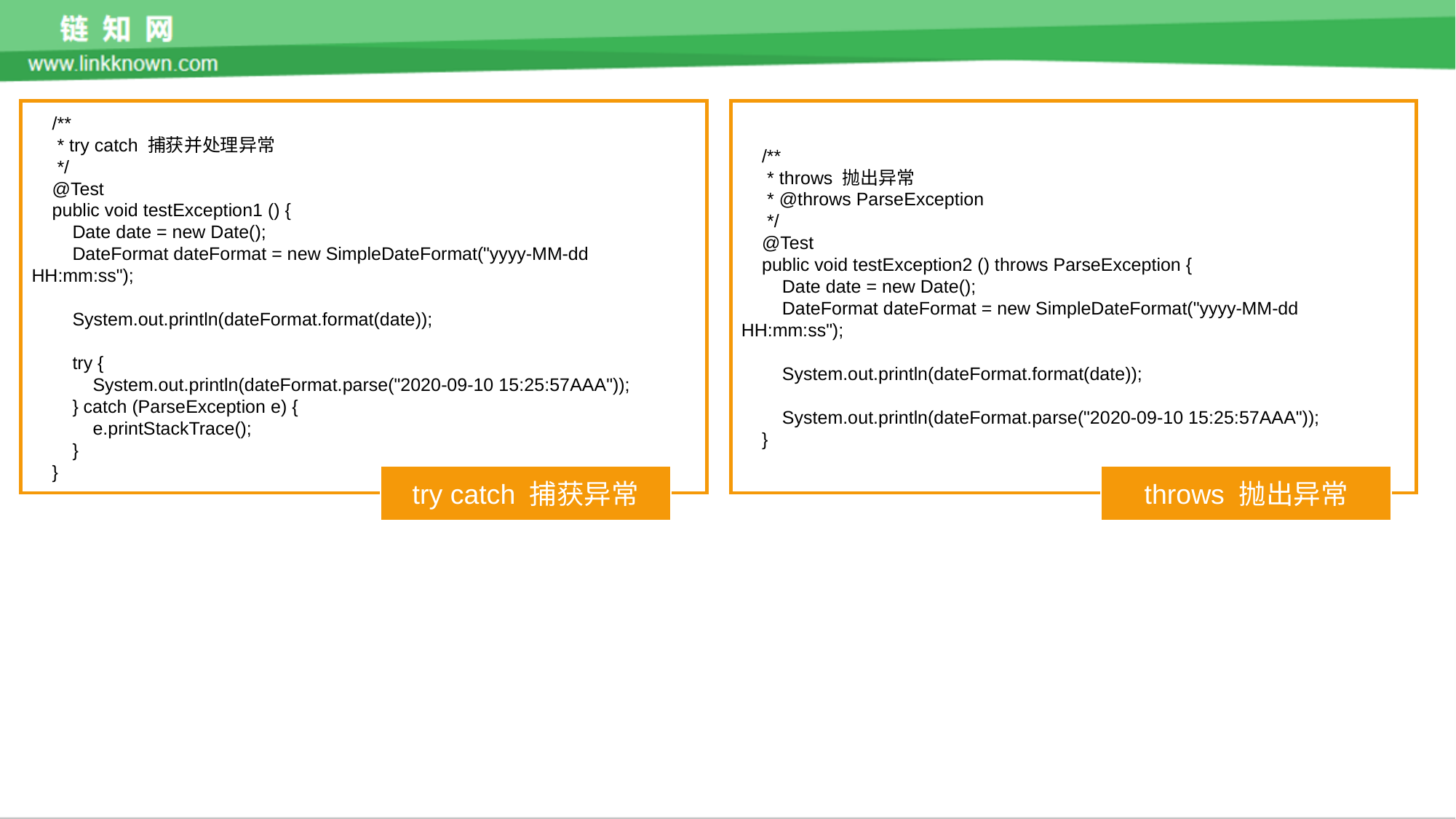

/**
     * try catch 捕获并处理异常
     */
    @Test
    public void testException1 () {
        Date date = new Date();
        DateFormat dateFormat = new SimpleDateFormat("yyyy-MM-dd HH:mm:ss");

        System.out.println(dateFormat.format(date));

        try {
            System.out.println(dateFormat.parse("2020-09-10 15:25:57AAA"));
        } catch (ParseException e) {
            e.printStackTrace();
        }
    }
    /**
     * throws 抛出异常
     * @throws ParseException
     */
    @Test
    public void testException2 () throws ParseException {
        Date date = new Date();
        DateFormat dateFormat = new SimpleDateFormat("yyyy-MM-dd HH:mm:ss");

        System.out.println(dateFormat.format(date));

        System.out.println(dateFormat.parse("2020-09-10 15:25:57AAA"));
    }
try catch 捕获异常
throws 抛出异常